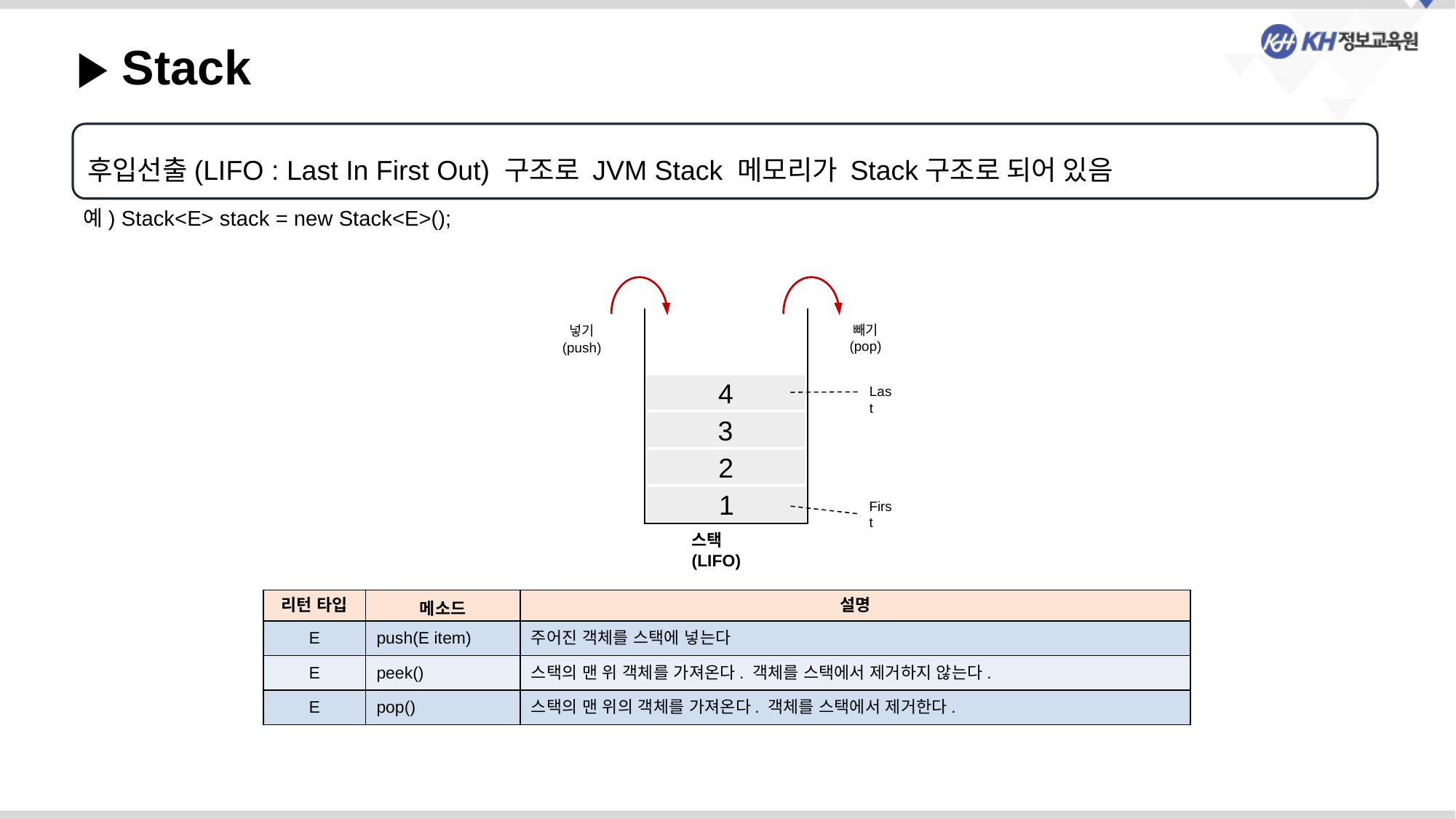

▶ Stack
후입선출(LIFO : Last In First Out) 구조로 JVM Stack 메모리가 Stack구조로 되어 있음
예) Stack<E> stack = new Stack<E>();

4
3
2
1

빼기
(pop)
넣기
(push)
Last
First
스택(LIFO)
| 리턴 타입 | 메소드 | 설명 |
| --- | --- | --- |
| E | push(E item) | 주어진 객체를 스택에 넣는다 |
| E | peek() | 스택의 맨 위 객체를 가져온다. 객체를 스택에서 제거하지 않는다. |
| E | pop() | 스택의 맨 위의 객체를 가져온다. 객체를 스택에서 제거한다. |